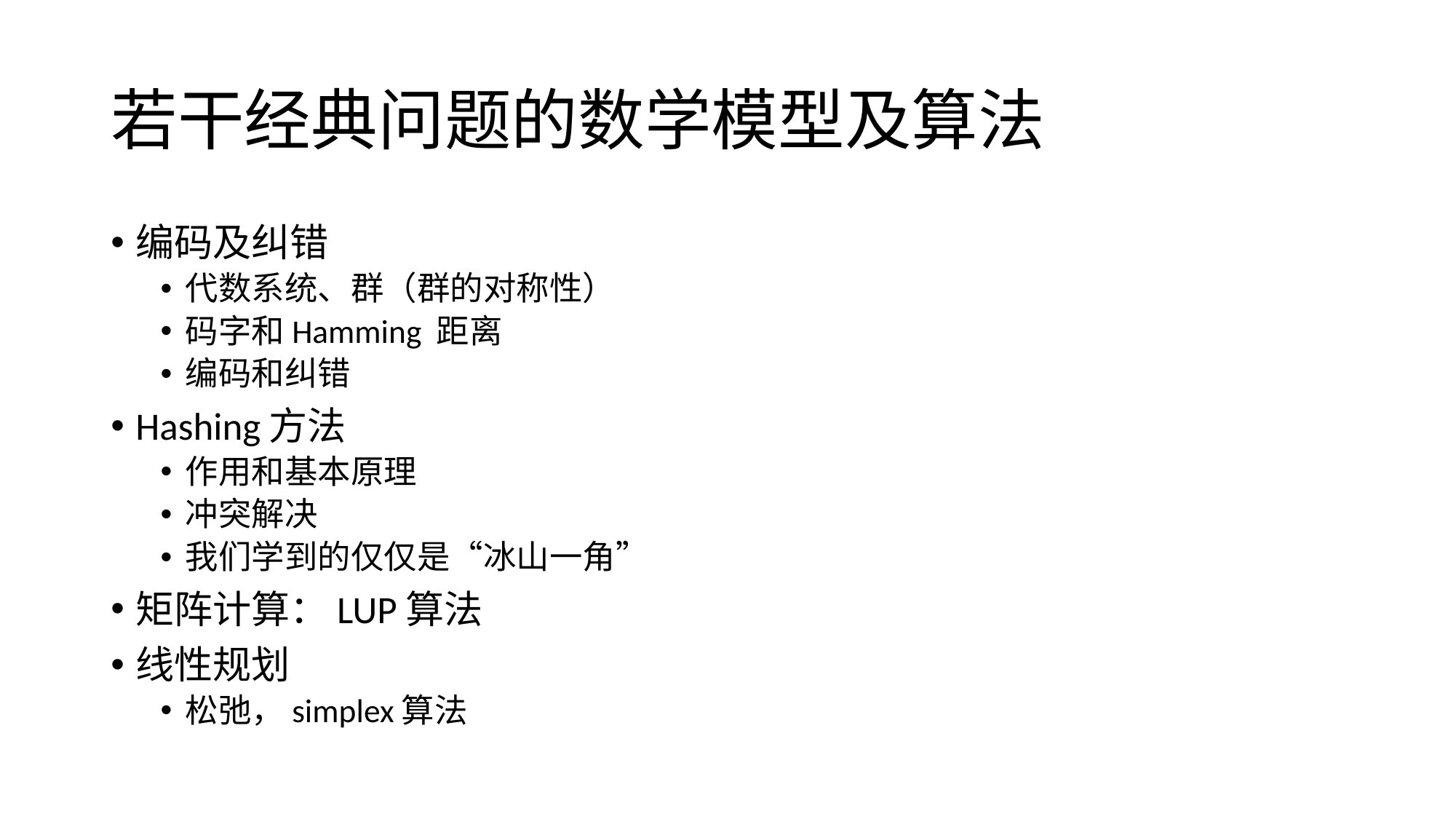

# 若干经典问题的数学模型及算法
编码及纠错
代数系统、群（群的对称性）
码字和Hamming 距离
编码和纠错
Hashing方法
作用和基本原理
冲突解决
我们学到的仅仅是“冰山一角”
矩阵计算：LUP算法
线性规划
松弛，simplex算法